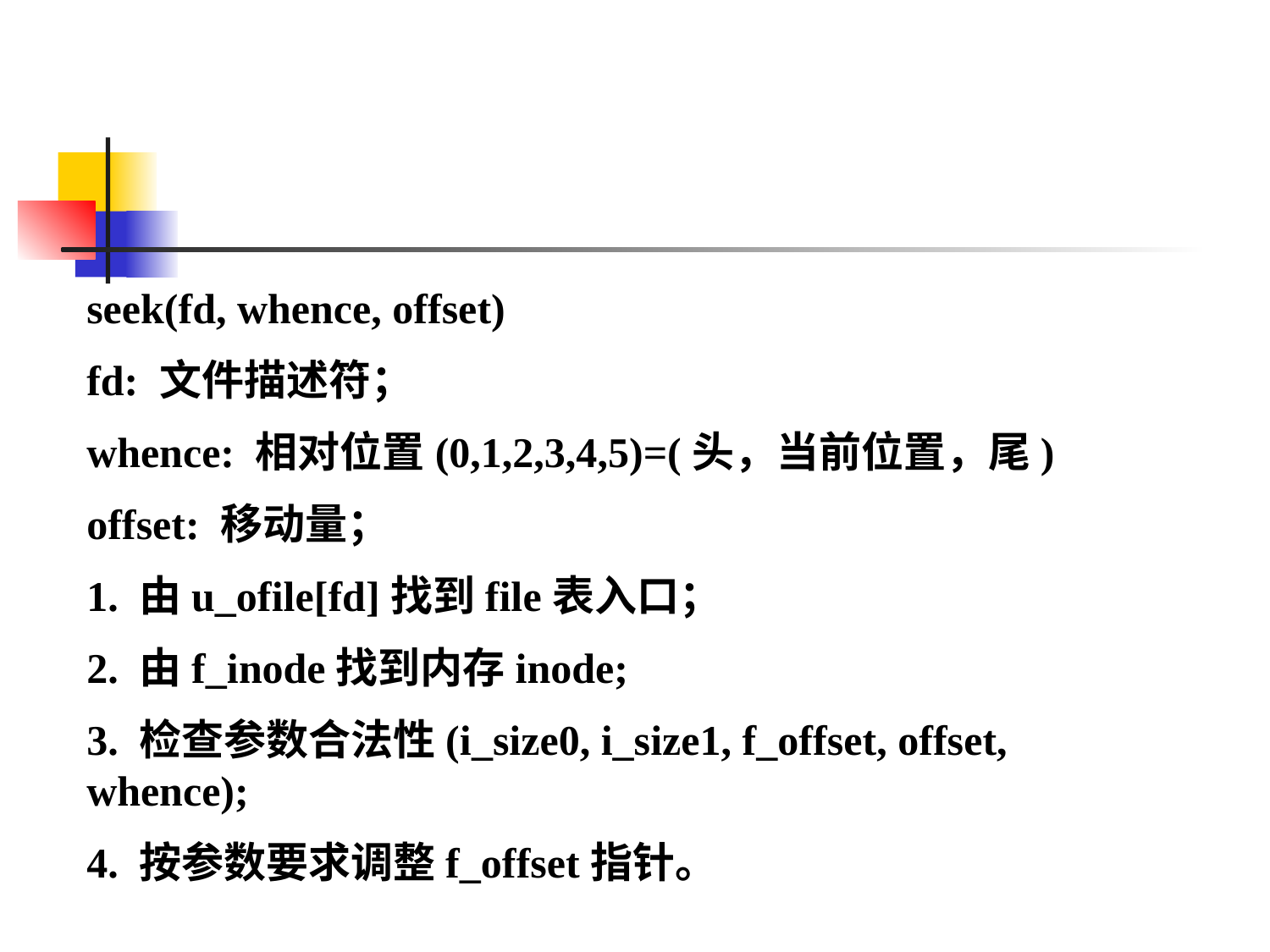

seek(fd, whence, offset)
fd: 文件描述符；
whence: 相对位置(0,1,2,3,4,5)=(头，当前位置，尾)
offset: 移动量；
1. 由u_ofile[fd]找到file表入口；
2. 由f_inode找到内存inode;
3. 检查参数合法性(i_size0, i_size1, f_offset, offset, whence);
4. 按参数要求调整f_offset指针。